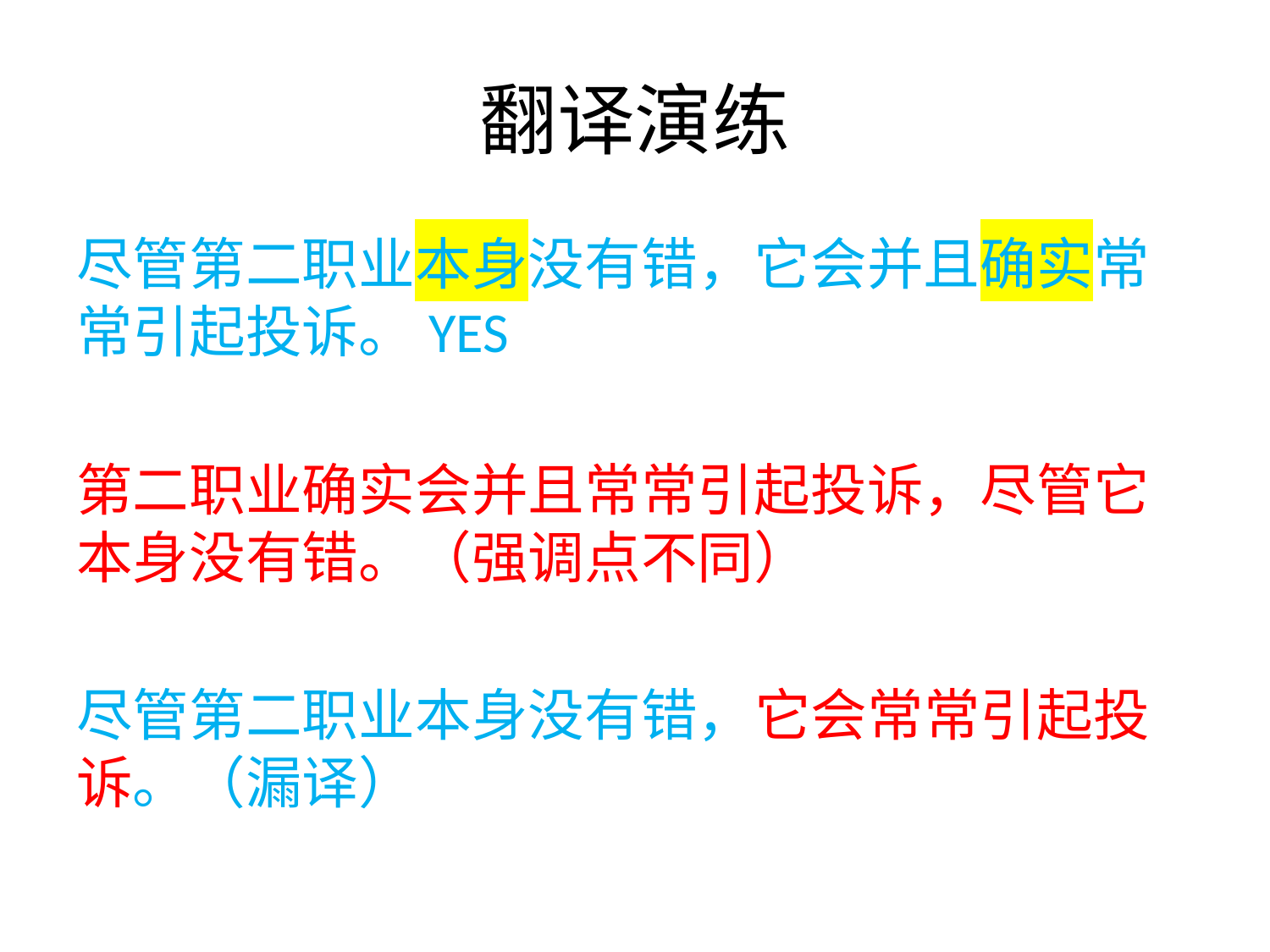

# 翻译演练
尽管第二职业本身没有错，它会并且确实常常引起投诉。YES

第二职业确实会并且常常引起投诉，尽管它本身没有错。（强调点不同）

尽管第二职业本身没有错，它会常常引起投诉。（漏译）